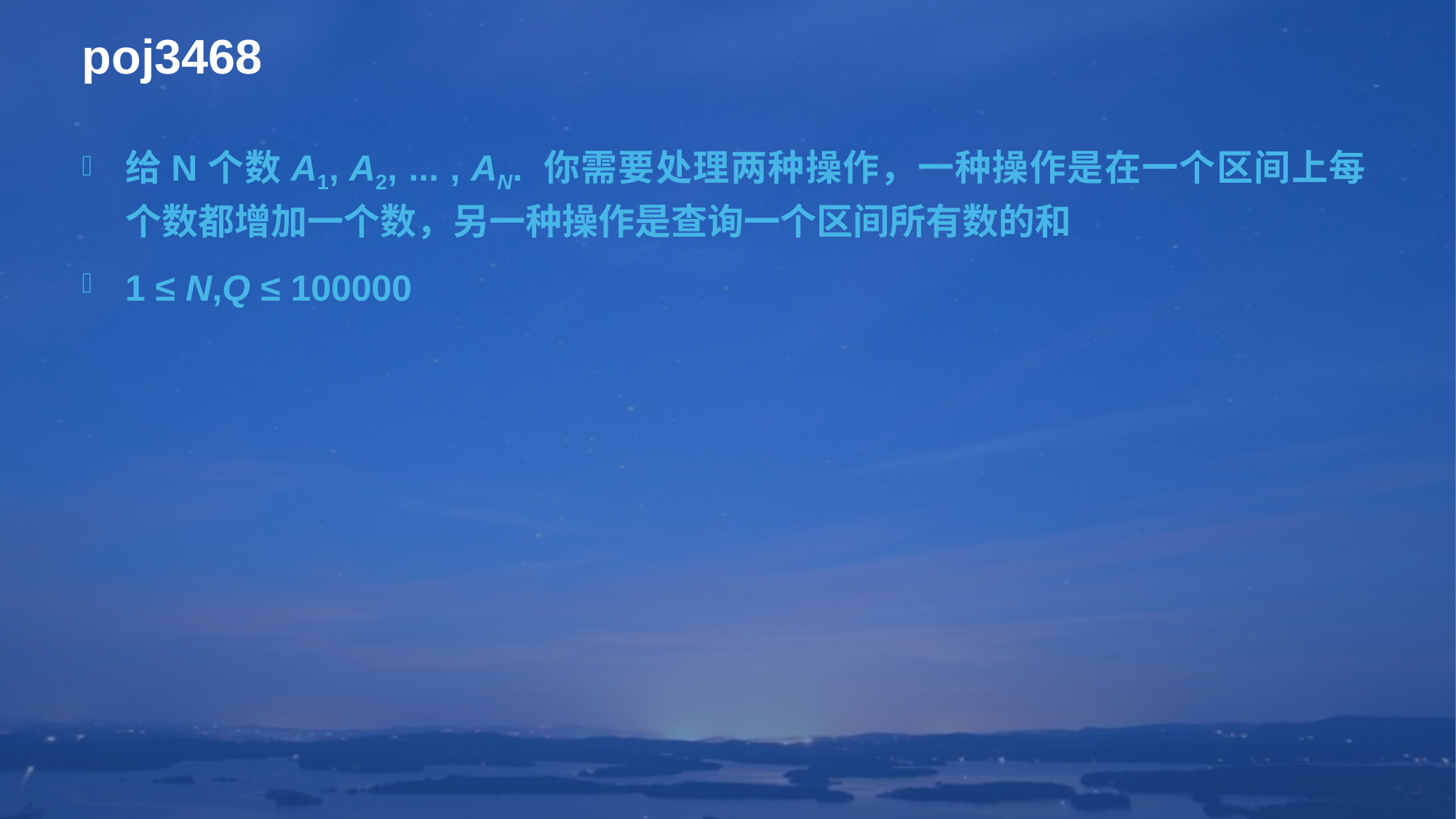

# poj3468
给N个数A1, A2, ... , AN. 你需要处理两种操作，一种操作是在一个区间上每个数都增加一个数，另一种操作是查询一个区间所有数的和
1 ≤ N,Q ≤ 100000